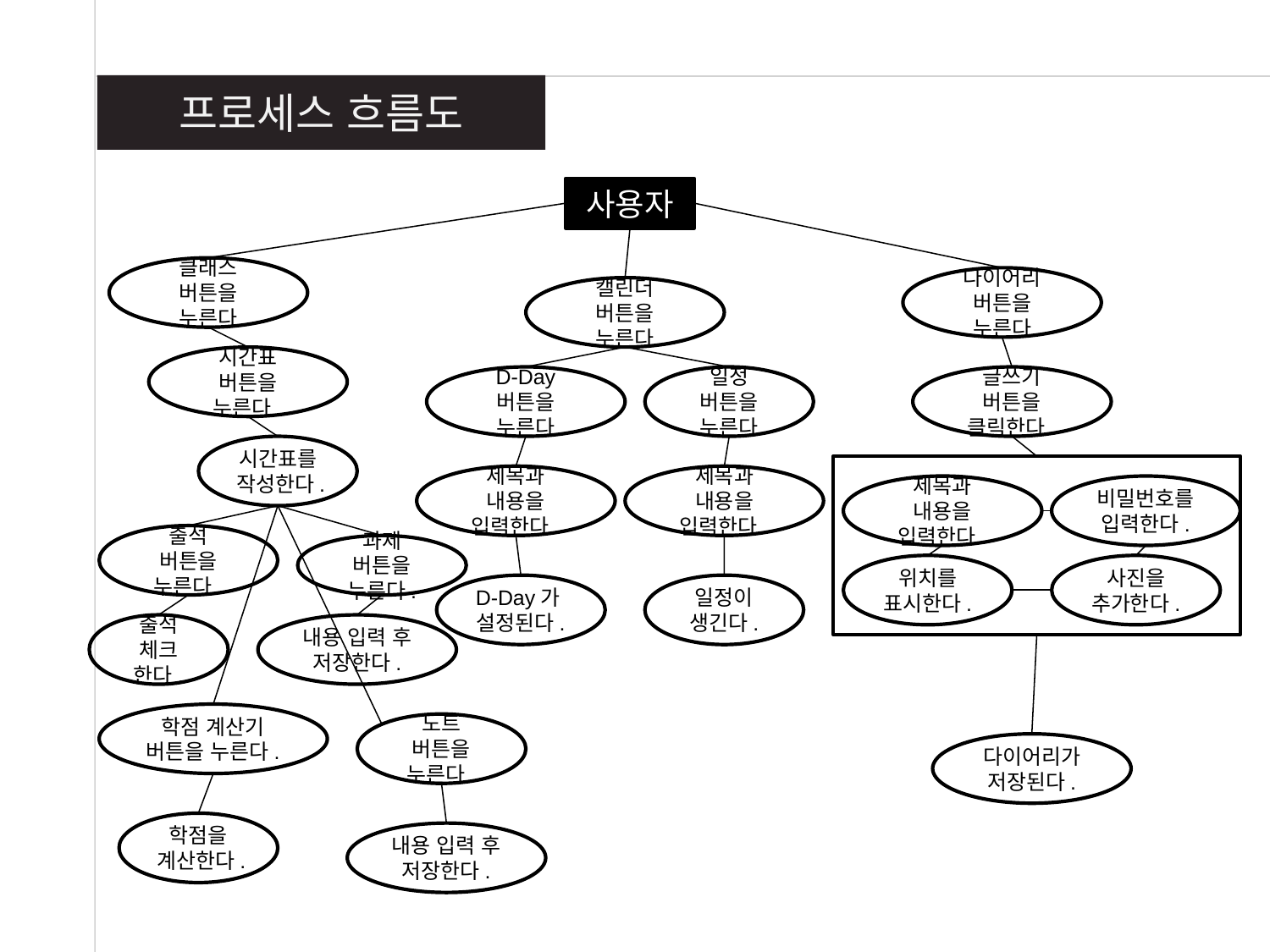

프로세스 흐름도
사용자
클래스 버튼을 누른다
다이어리 버튼을 누른다
캘린더 버튼을 누른다
시간표 버튼을 누른다.
D-Day 버튼을 누른다
일정 버튼을 누른다
글쓰기 버튼을 클릭한다.
시간표를 작성한다.

제목과 내용을 입력한다.
제목과 내용을 입력한다.
제목과 내용을 입력한다.
비밀번호를 입력한다.
출석 버튼을 누른다.
과제 버튼을 누른다.
위치를 표시한다.
사진을 추가한다.
D-Day가
설정된다.
일정이 생긴다.
출석 체크 한다.
내용 입력 후 저장한다.
학점 계산기 버튼을 누른다.
노트 버튼을 누른다.
다이어리가 저장된다.
학점을 계산한다.
내용 입력 후 저장한다.